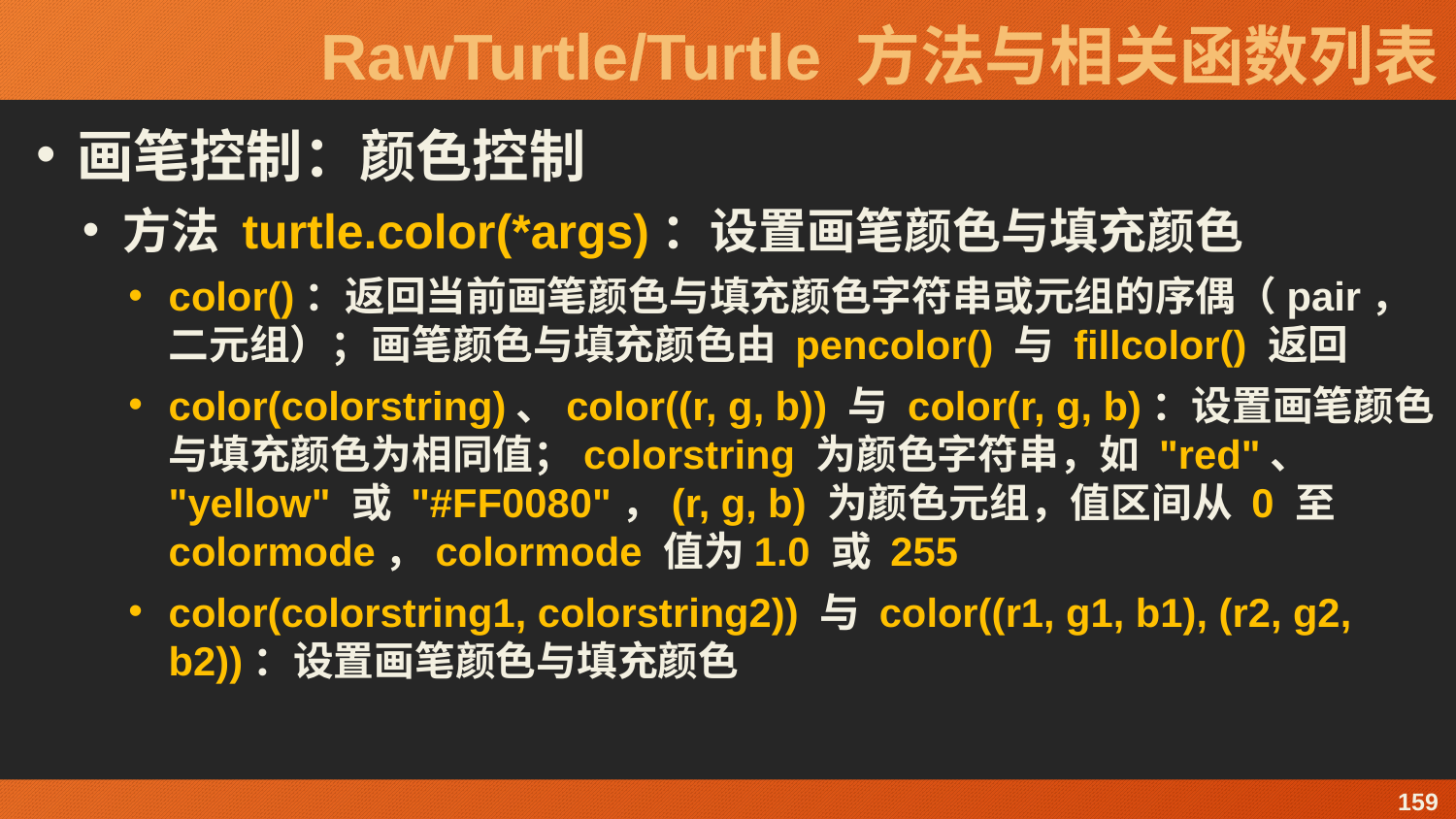

# RawTurtle/Turtle 方法与相关函数列表
画笔控制：颜色控制
方法 turtle.color(*args)：设置画笔颜色与填充颜色
color()：返回当前画笔颜色与填充颜色字符串或元组的序偶（pair，二元组）；画笔颜色与填充颜色由 pencolor() 与 fillcolor() 返回
color(colorstring)、color((r, g, b)) 与 color(r, g, b)：设置画笔颜色与填充颜色为相同值；colorstring 为颜色字符串，如 "red"、 "yellow" 或 "#FF0080"，(r, g, b) 为颜色元组，值区间从 0 至 colormode，colormode 值为1.0 或 255
color(colorstring1, colorstring2)) 与 color((r1, g1, b1), (r2, g2, b2))：设置画笔颜色与填充颜色
159